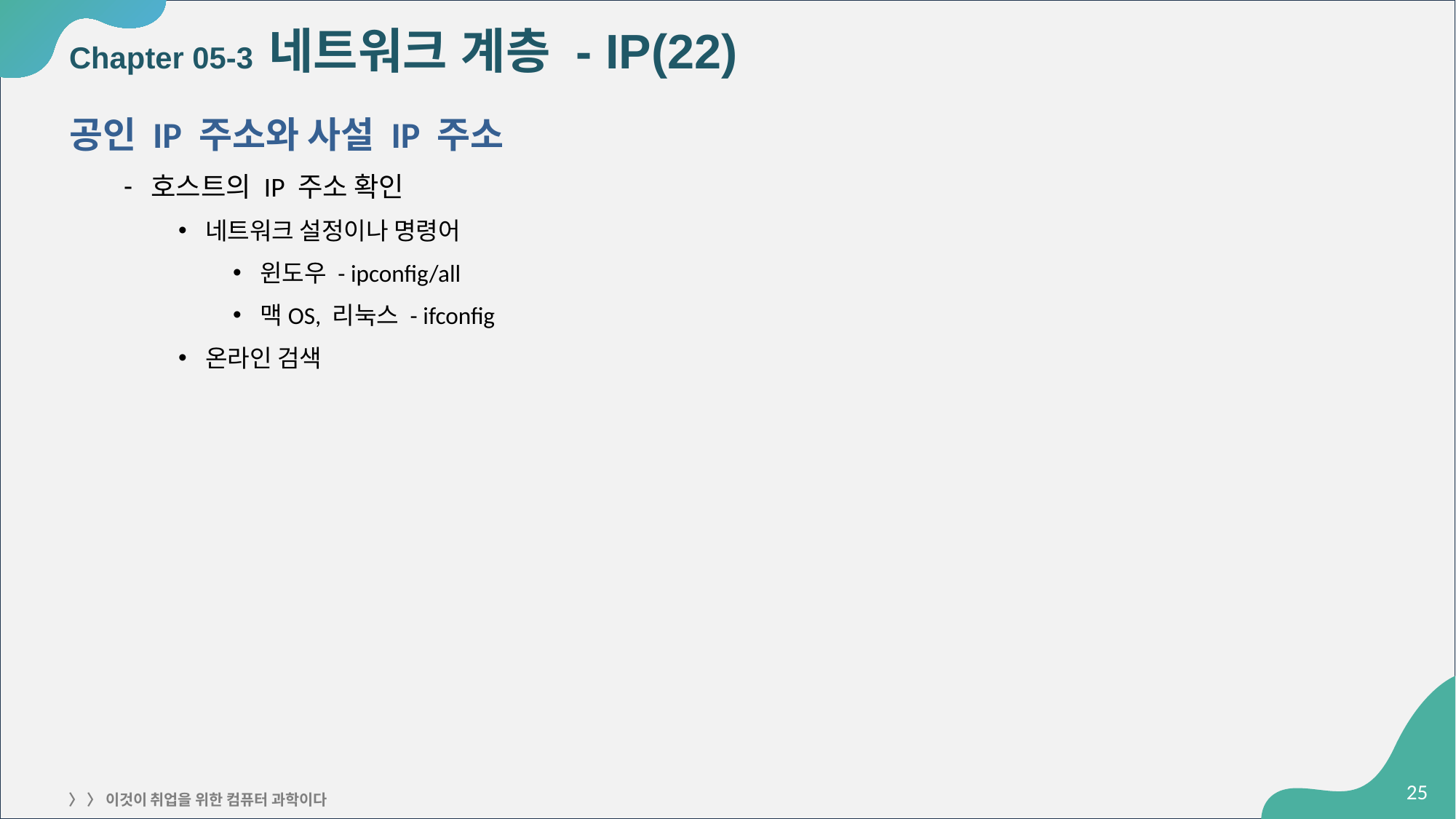

# Chapter 05-3 네트워크 계층 - IP(22)
공인 IP 주소와 사설 IP 주소
호스트의 IP 주소 확인
네트워크 설정이나 명령어
윈도우 - ipconfig/all
맥OS, 리눅스 - ifconfig
온라인 검색
25
〉 〉 이것이 취업을 위한 컴퓨터 과학이다